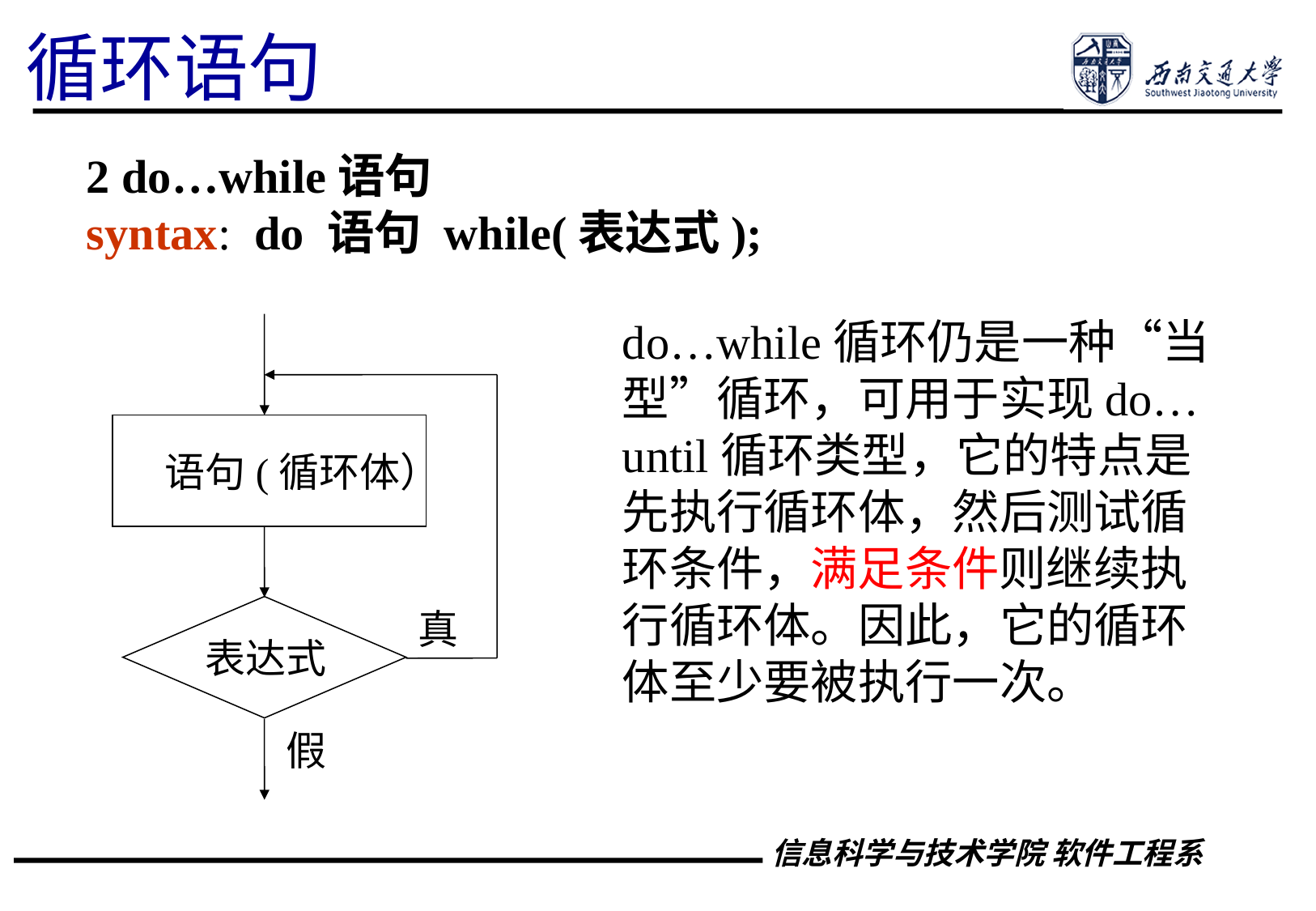

循环语句
2 do…while语句
syntax:  do 语句 while(表达式);
do…while循环仍是一种“当型”循环，可用于实现do…until循环类型，它的特点是先执行循环体，然后测试循环条件，满足条件则继续执行循环体。因此，它的循环体至少要被执行一次。

　语句(循环体）

表达式
真

假